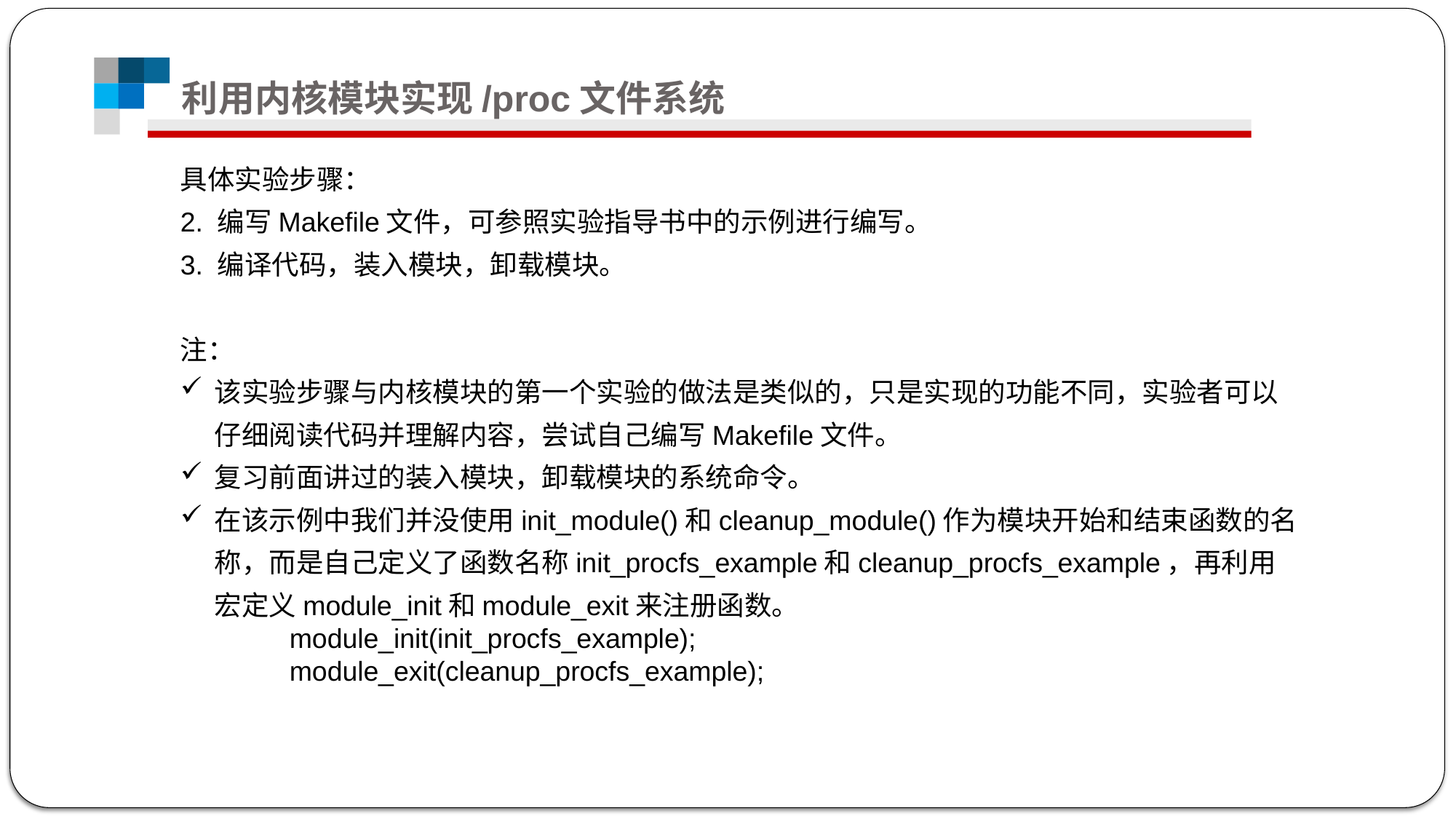

# 利用内核模块实现/proc文件系统
具体实验步骤：
2. 编写Makefile文件，可参照实验指导书中的示例进行编写。
3. 编译代码，装入模块，卸载模块。

注：
该实验步骤与内核模块的第一个实验的做法是类似的，只是实现的功能不同，实验者可以仔细阅读代码并理解内容，尝试自己编写Makefile文件。
复习前面讲过的装入模块，卸载模块的系统命令。
在该示例中我们并没使用init_module()和cleanup_module()作为模块开始和结束函数的名称，而是自己定义了函数名称init_procfs_example和cleanup_procfs_example，再利用宏定义module_init和module_exit来注册函数。
module_init(init_procfs_example);
module_exit(cleanup_procfs_example);